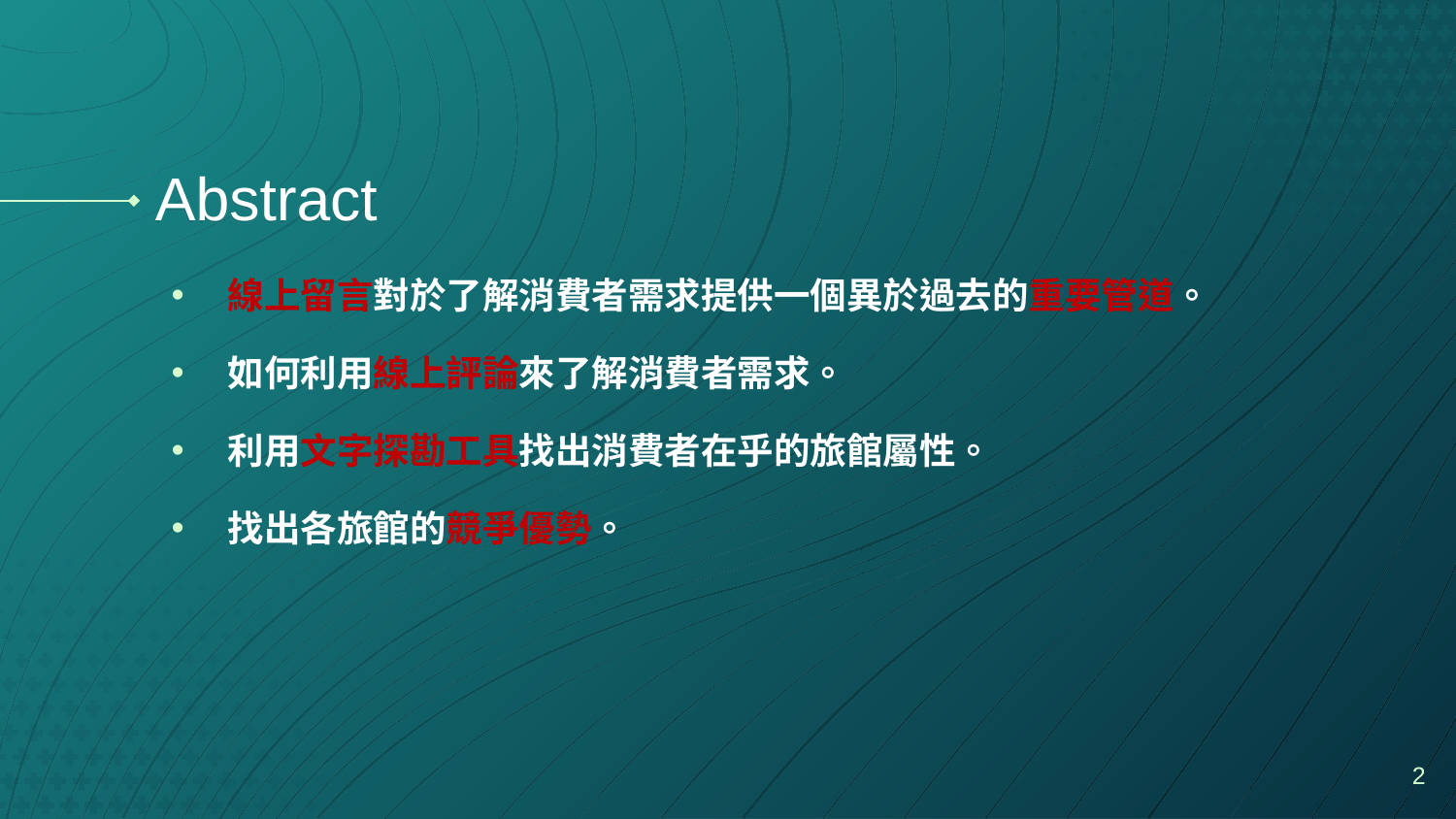

# Abstract
線上留言對於了解消費者需求提供一個異於過去的重要管道。
如何利用線上評論來了解消費者需求。
利用文字探勘工具找出消費者在乎的旅館屬性。
找出各旅館的競爭優勢。
2